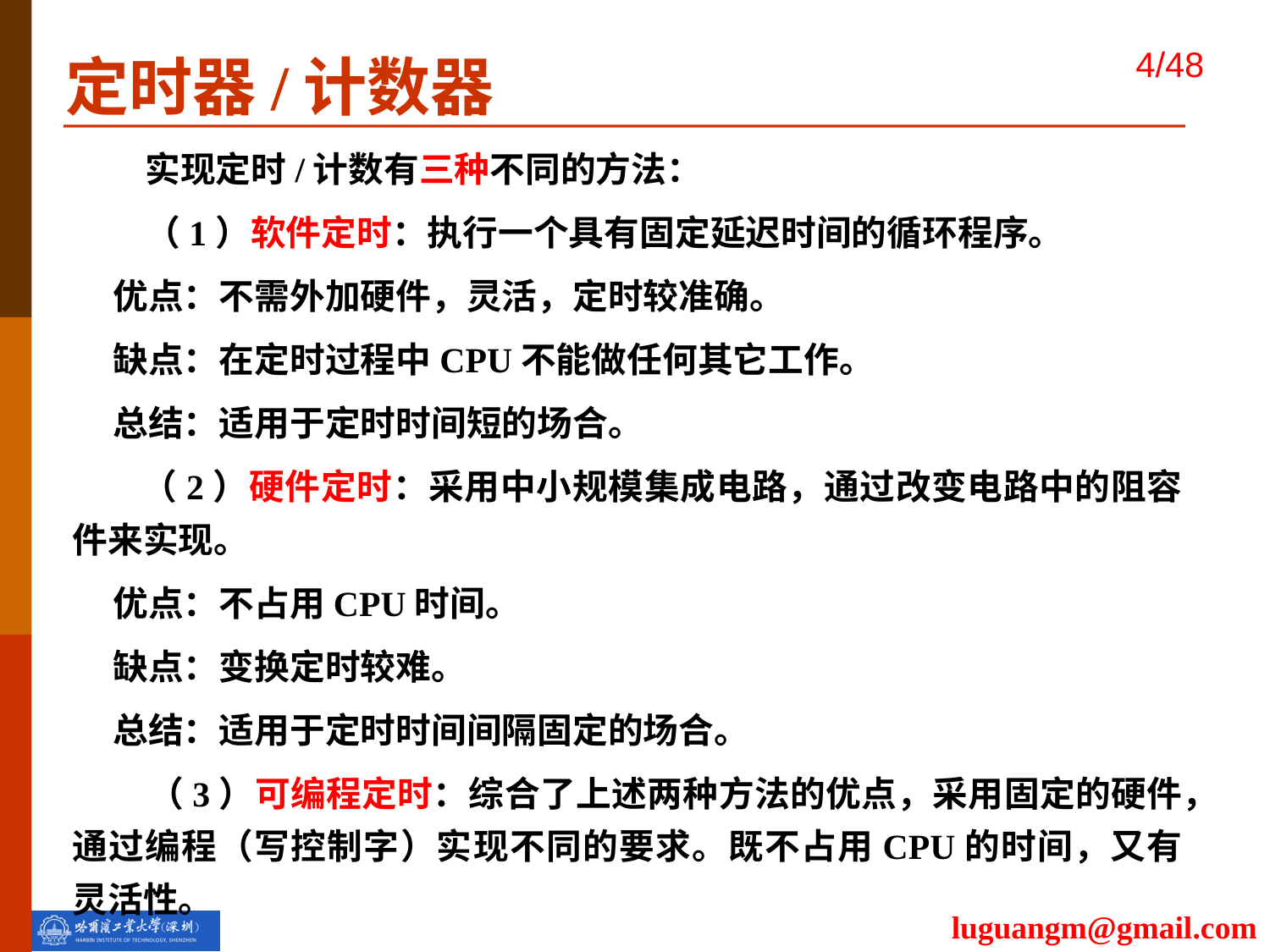

定时器/计数器
        实现定时/计数有三种不同的方法：
        （1）软件定时：执行一个具有固定延迟时间的循环程序。
    优点：不需外加硬件，灵活，定时较准确。
    缺点：在定时过程中CPU不能做任何其它工作。
    总结：适用于定时时间短的场合。
       （2）硬件定时：采用中小规模集成电路，通过改变电路中的阻容件来实现。
    优点：不占用CPU时间。
    缺点：变换定时较难。
    总结：适用于定时时间间隔固定的场合。
        （3）可编程定时：综合了上述两种方法的优点，采用固定的硬件，通过编程（写控制字）实现不同的要求。既不占用CPU的时间，又有灵活性。